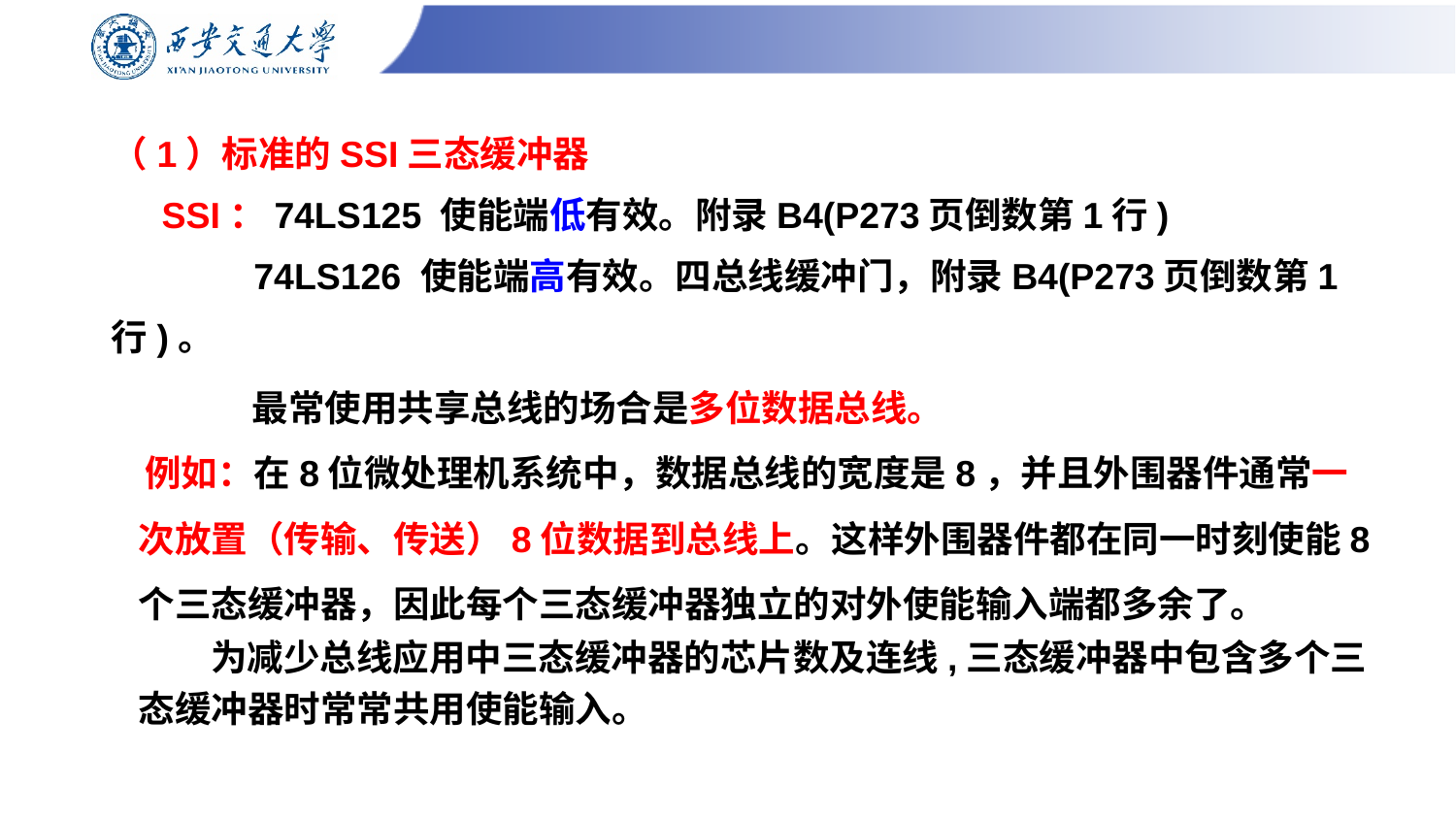

# （1）标准的SSI三态缓冲器 SSI：74LS125 使能端低有效。附录B4(P273页倒数第1行) 74LS126 使能端高有效。四总线缓冲门，附录B4(P273页倒数第1行)。
                最常使用共享总线的场合是多位数据总线。
   例如：在8位微处理机系统中，数据总线的宽度是8，并且外围器件通常一次放置（传输、传送）8位数据到总线上。这样外围器件都在同一时刻使能8个三态缓冲器，因此每个三态缓冲器独立的对外使能输入端都多余了。
           为减少总线应用中三态缓冲器的芯片数及连线,三态缓冲器中包含多个三态缓冲器时常常共用使能输入。